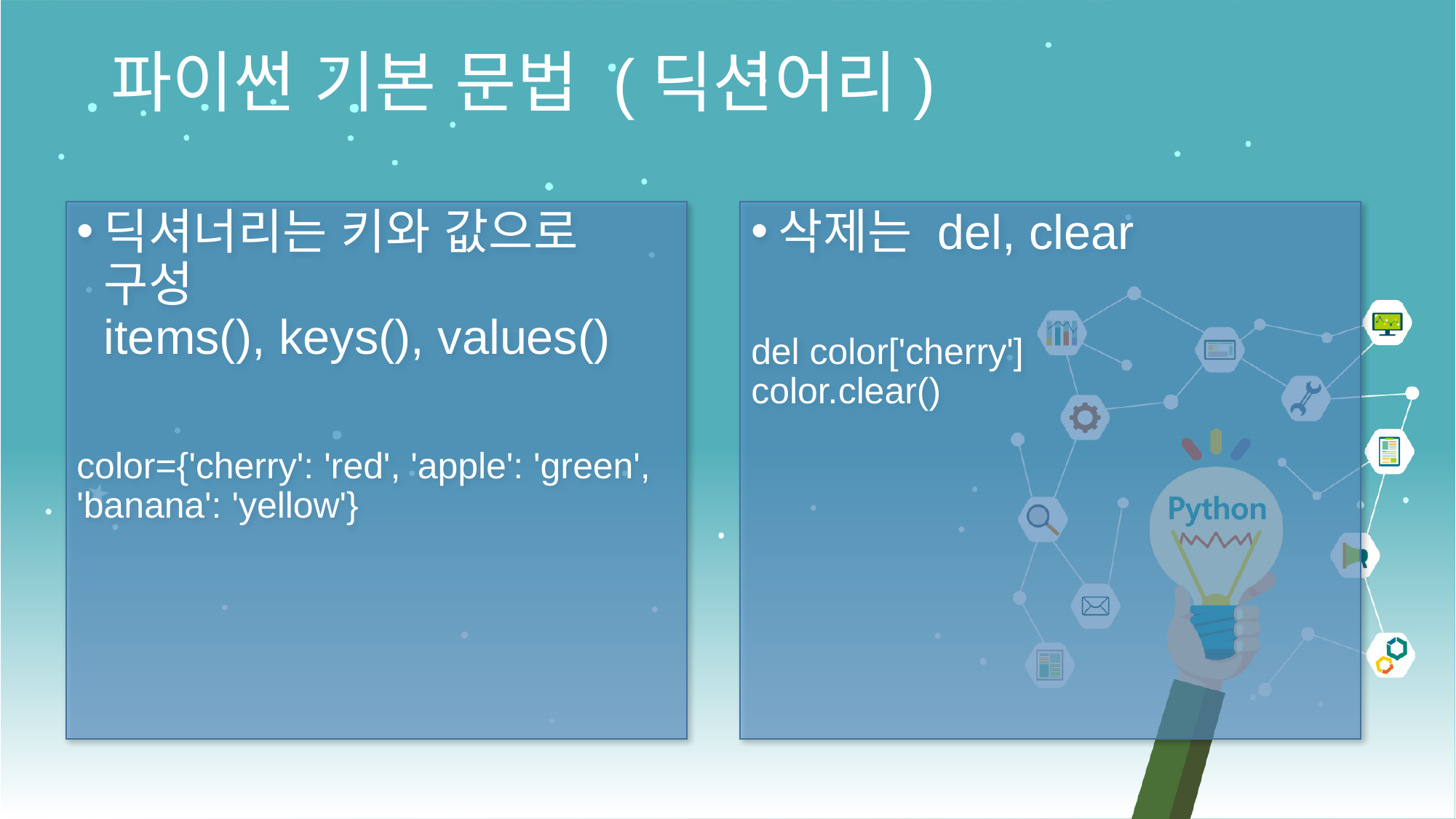

파이썬 기본 문법 (딕션어리)
딕셔너리는 키와 값으로 구성
items(), keys(), values()

color={'cherry': 'red', 'apple': 'green', 'banana': 'yellow'}

삭제는 del, clear
del color['cherry']
color.clear()